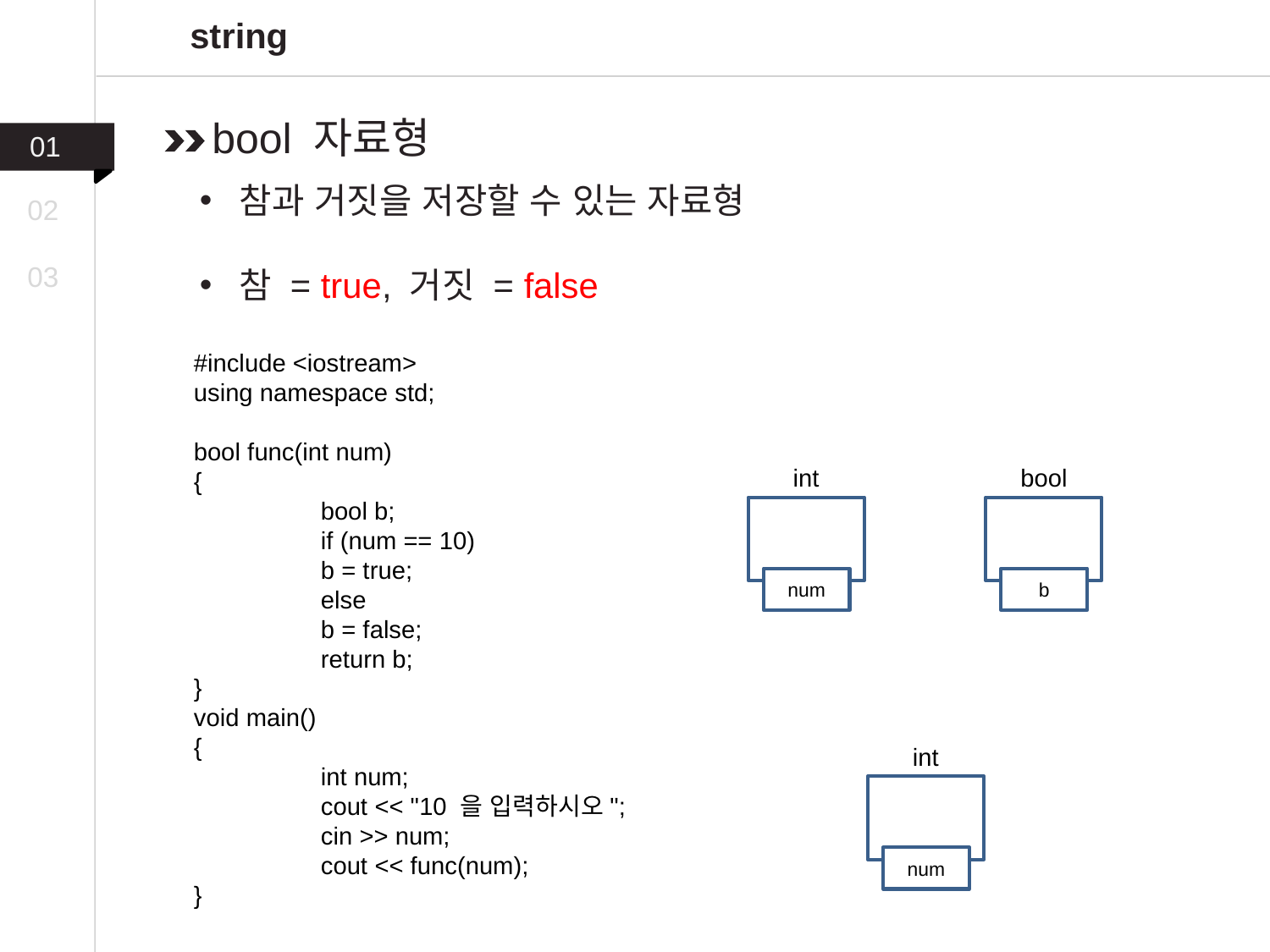

string
bool 자료형
01

참과 거짓을 저장할 수 있는 자료형

참 = true, 거짓 = false

02
03
#include <iostream>
using namespace std;

bool func(int num)
{
	bool b;
	if (num == 10)
	b = true;
	else
	b = false;
	return b;
}
void main()
{
	int num;
	cout << "10 을 입력하시오";
	cin >> num;
	cout << func(num);
}

int

num
bool

b
int

num